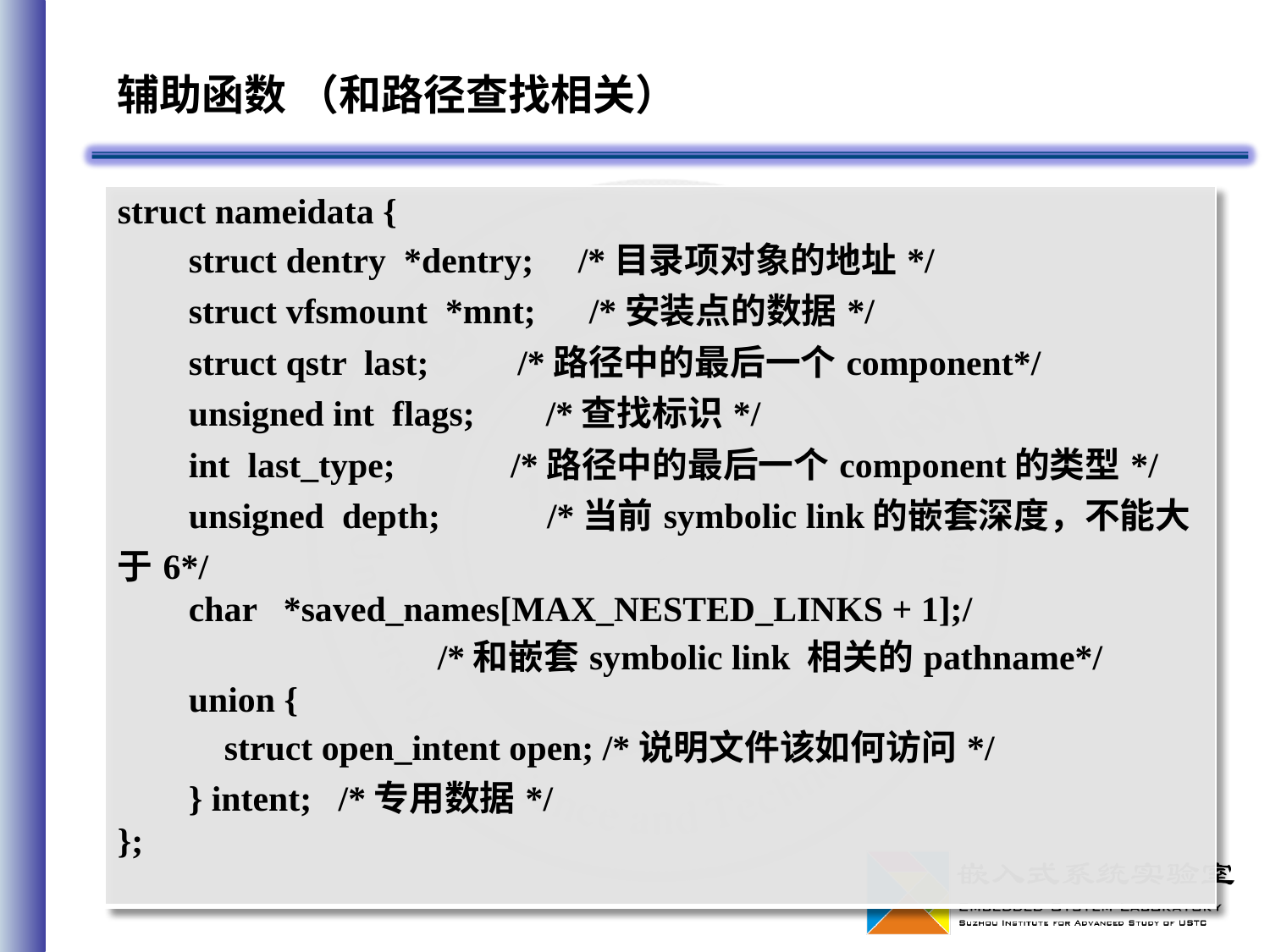

# 辅助函数 （和路径查找相关）
| struct nameidata { struct dentry \*dentry; /\*目录项对象的地址\*/ struct vfsmount \*mnt; /\*安装点的数据\*/ struct qstr last; /\*路径中的最后一个component\*/ unsigned int flags; /\*查找标识\*/ int last\_type; /\*路径中的最后一个component的类型\*/ unsigned depth; /\*当前symbolic link的嵌套深度，不能大于6\*/ char \*saved\_names[MAX\_NESTED\_LINKS + 1];/ /\*和嵌套symbolic link 相关的pathname\*/ union { struct open\_intent open; /\*说明文件该如何访问\*/ } intent; /\*专用数据\*/ }; |
| --- |